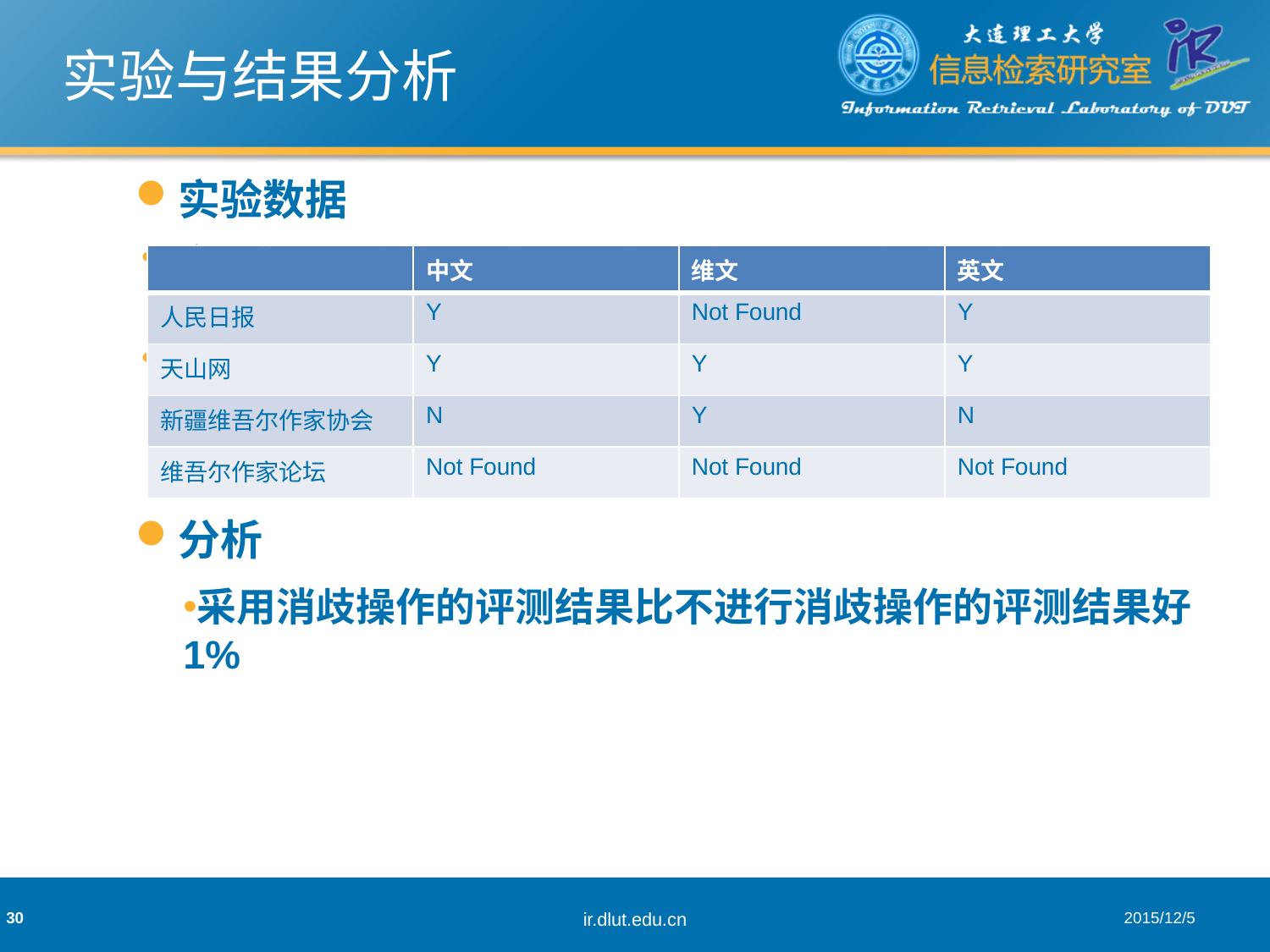

# 实验与结果分析
实验数据
1） “人民日报”和“天山网”采集维吾尔人名较多的 1453（9.41MB）篇新闻作为封闭测试语料
从“新疆维吾尔作家协会”、“维吾尔作家论坛”等网站下载维吾尔人名较多的 500（3.18MB）篇文章作为开放测试语料

分析
采用消歧操作的评测结果比不进行消歧操作的评测结果好1%

|  | 中文 | 维文 | 英文 |
| --- | --- | --- | --- |
| 人民日报 | Y | Not Found | Y |
| 天山网 | Y | Y | Y |
| 新疆维吾尔作家协会 | N | Y | N |
| 维吾尔作家论坛 | Not Found | Not Found | Not Found |